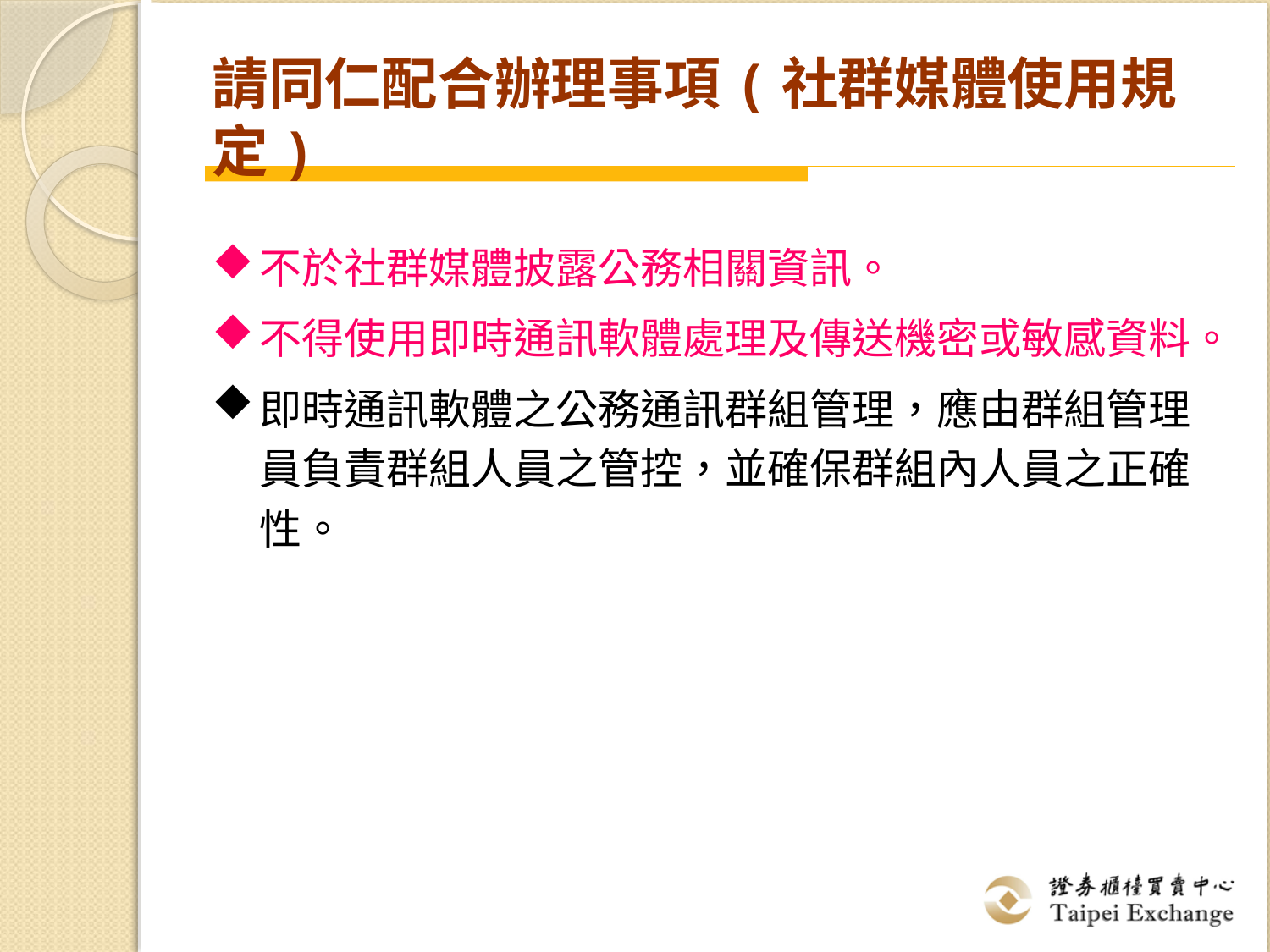

# 請同仁配合辦理事項(社群媒體使用規定)
不於社群媒體披露公務相關資訊。
不得使用即時通訊軟體處理及傳送機密或敏感資料。
即時通訊軟體之公務通訊群組管理，應由群組管理員負責群組人員之管控，並確保群組內人員之正確性。